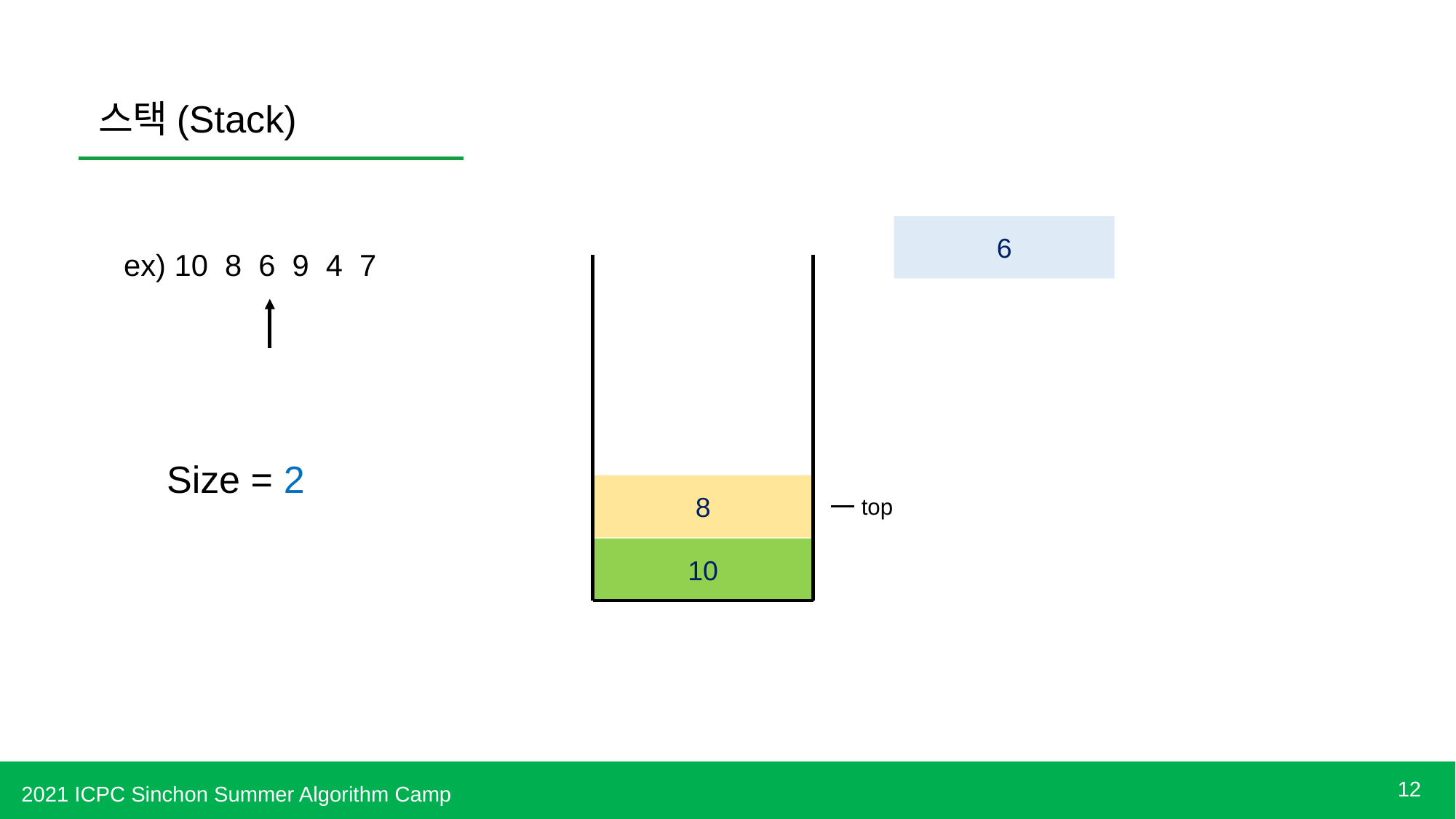

스택(Stack)
6
ex) 10  8  6  9  4  7
Size = 2
8
top
10

12
2021 ICPC Sinchon Summer Algorithm Camp